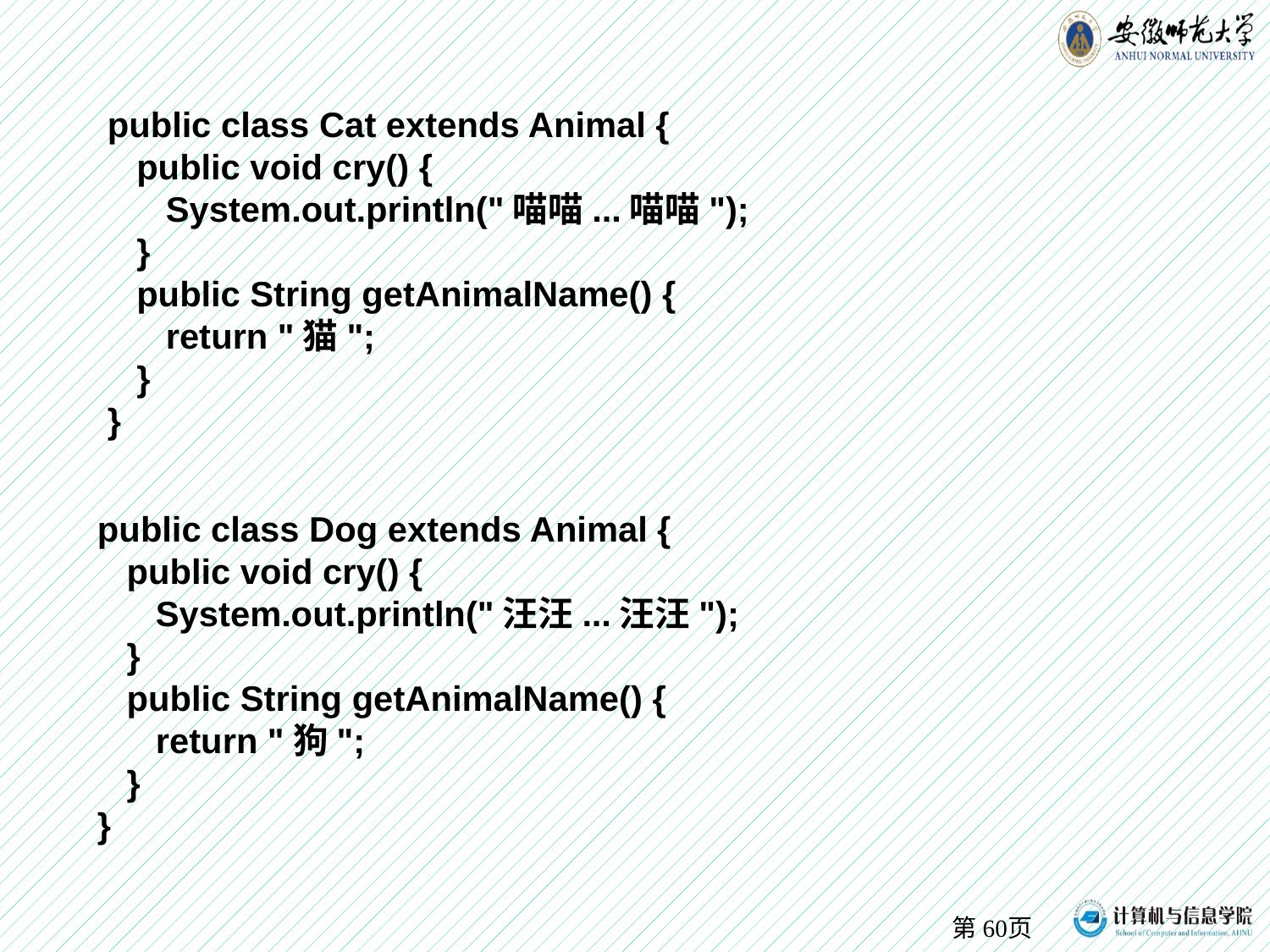

public class Cat extends Animal {
   public void cry() {
      System.out.println("喵喵...喵喵");
   }
   public String getAnimalName() {
      return "猫";
   }
}
public class Dog extends Animal {
   public void cry() {
      System.out.println("汪汪...汪汪");
   }
   public String getAnimalName() {
      return "狗";
   }
}
第60页